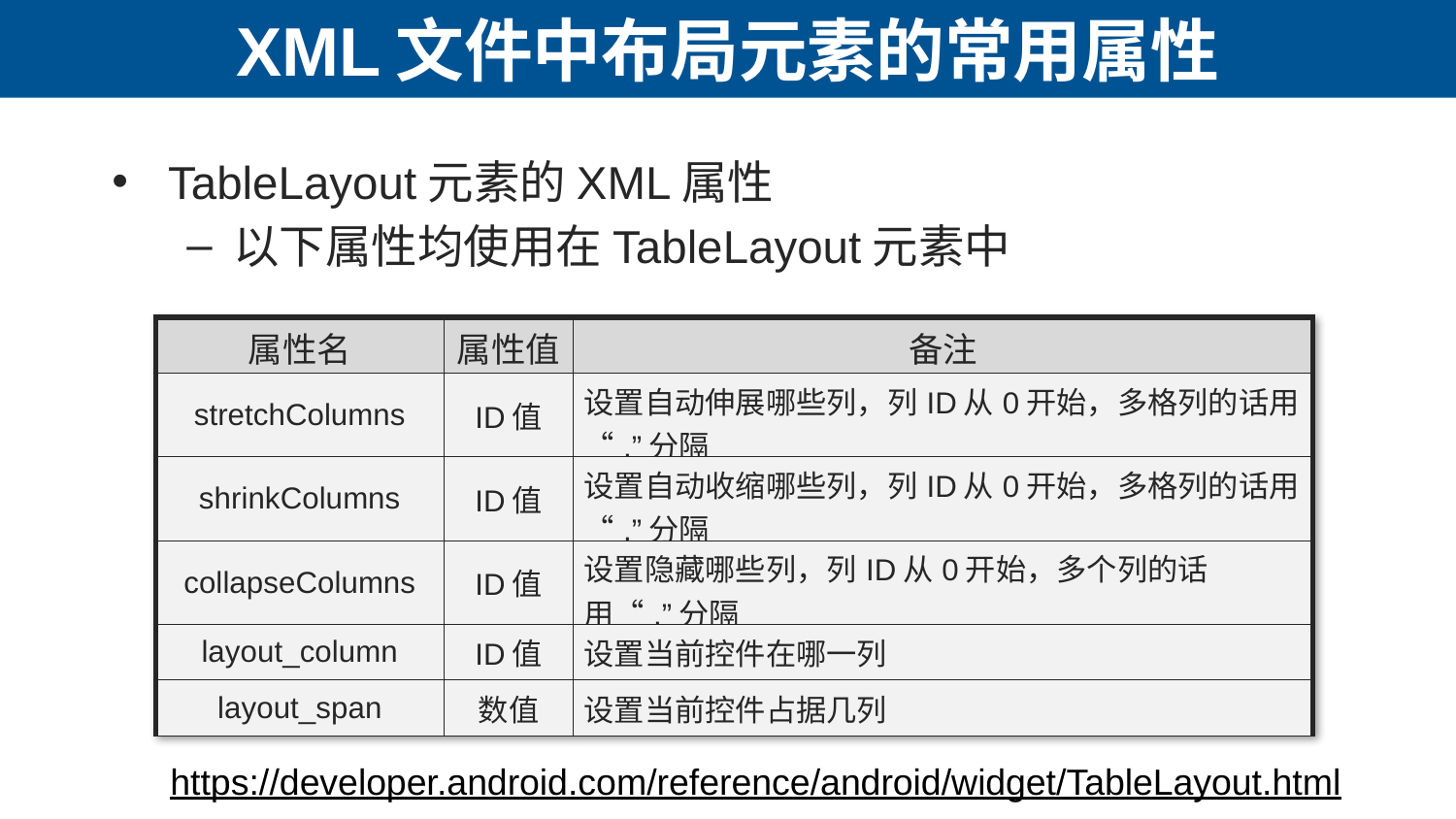

# XML文件中布局元素的常用属性
TableLayout元素的XML属性
以下属性均使用在TableLayout元素中
| 属性名 | 属性值 | 备注 |
| --- | --- | --- |
| stretchColumns | ID值 | 设置自动伸展哪些列，列ID从0开始，多格列的话用“,”分隔 |
| shrinkColumns | ID值 | 设置自动收缩哪些列，列ID从0开始，多格列的话用“,”分隔 |
| collapseColumns | ID值 | 设置隐藏哪些列，列ID从0开始，多个列的话用“,”分隔 |
| layout\_column | ID值 | 设置当前控件在哪一列 |
| layout\_span | 数值 | 设置当前控件占据几列 |
https://developer.android.com/reference/android/widget/TableLayout.html